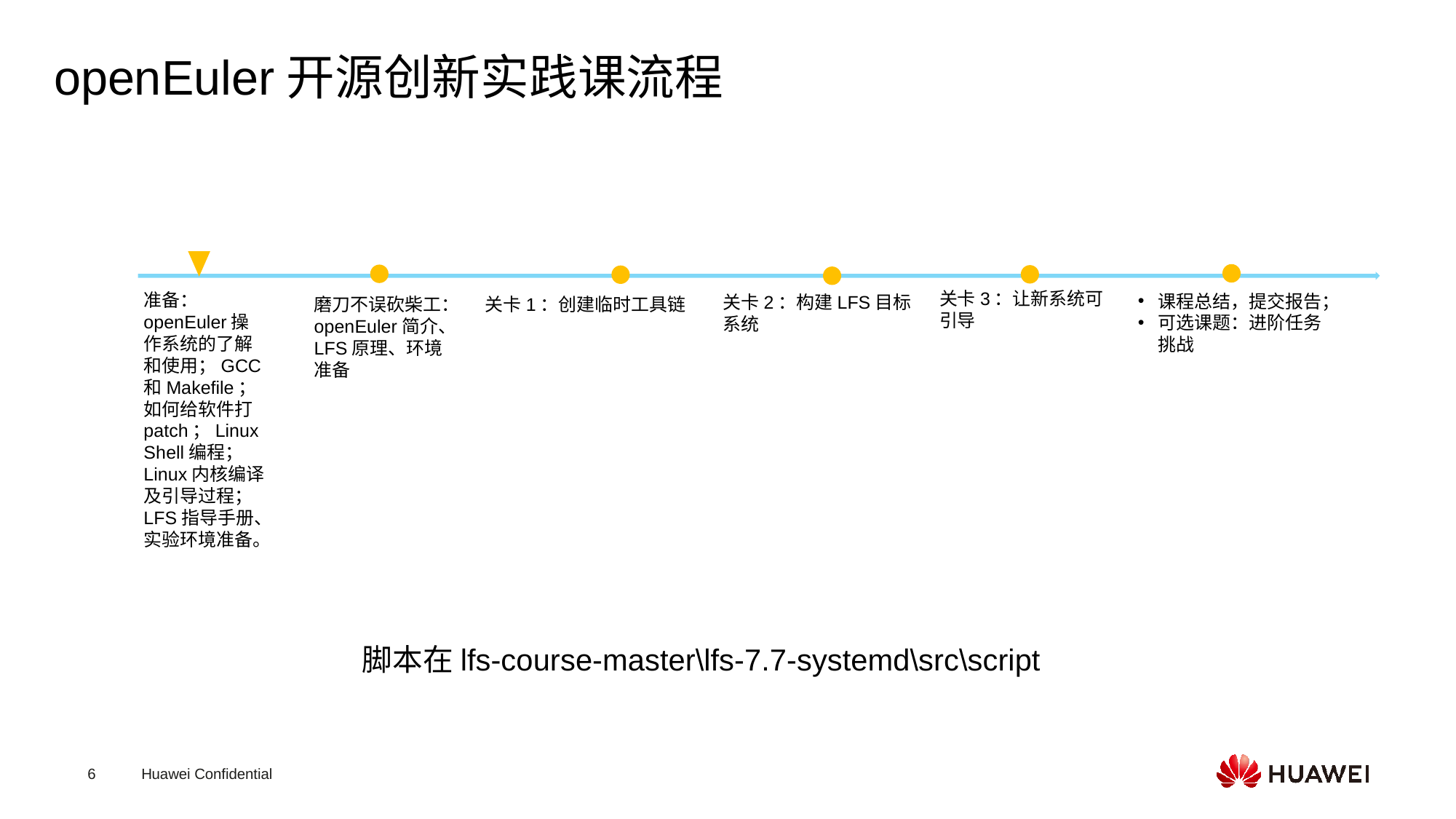

# openEuler开源创新实践课流程

磨刀不误砍柴工：openEuler简介、LFS原理、环境准备

关卡3：让新系统可引导
准备：
openEuler操作系统的了解和使用；GCC和Makefile；如何给软件打patch；Linux Shell编程；Linux内核编译及引导过程；LFS指导手册、实验环境准备。
课程总结，提交报告；
可选课题：进阶任务挑战
关卡2：构建LFS目标系统
关卡1：创建临时工具链
学员自主创新
开发参赛作品
脚本在lfs-course-master\lfs-7.7-systemd\src\script